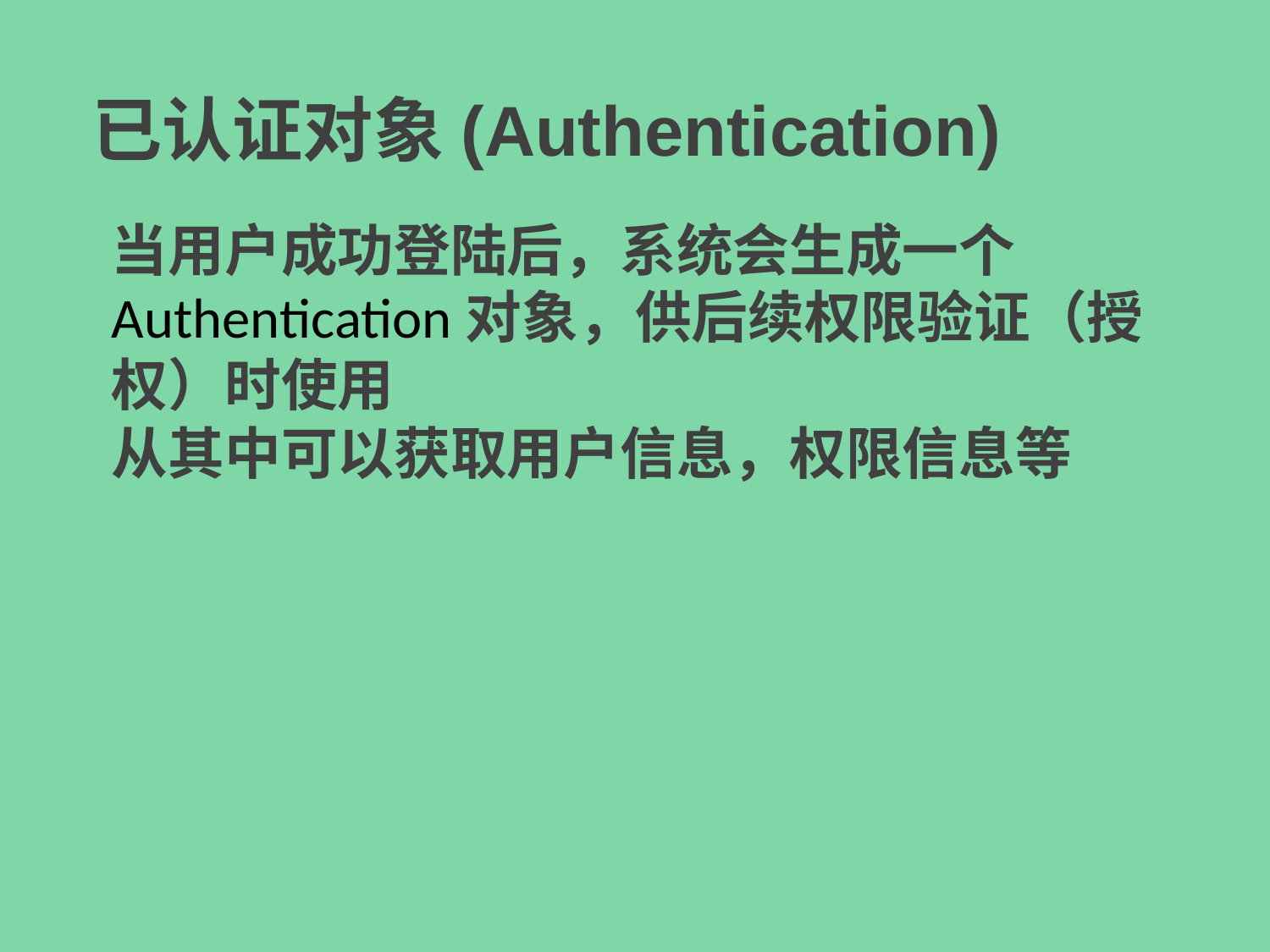

已认证对象(Authentication)
当用户成功登陆后，系统会生成一个Authentication对象，供后续权限验证（授权）时使用
从其中可以获取用户信息，权限信息等